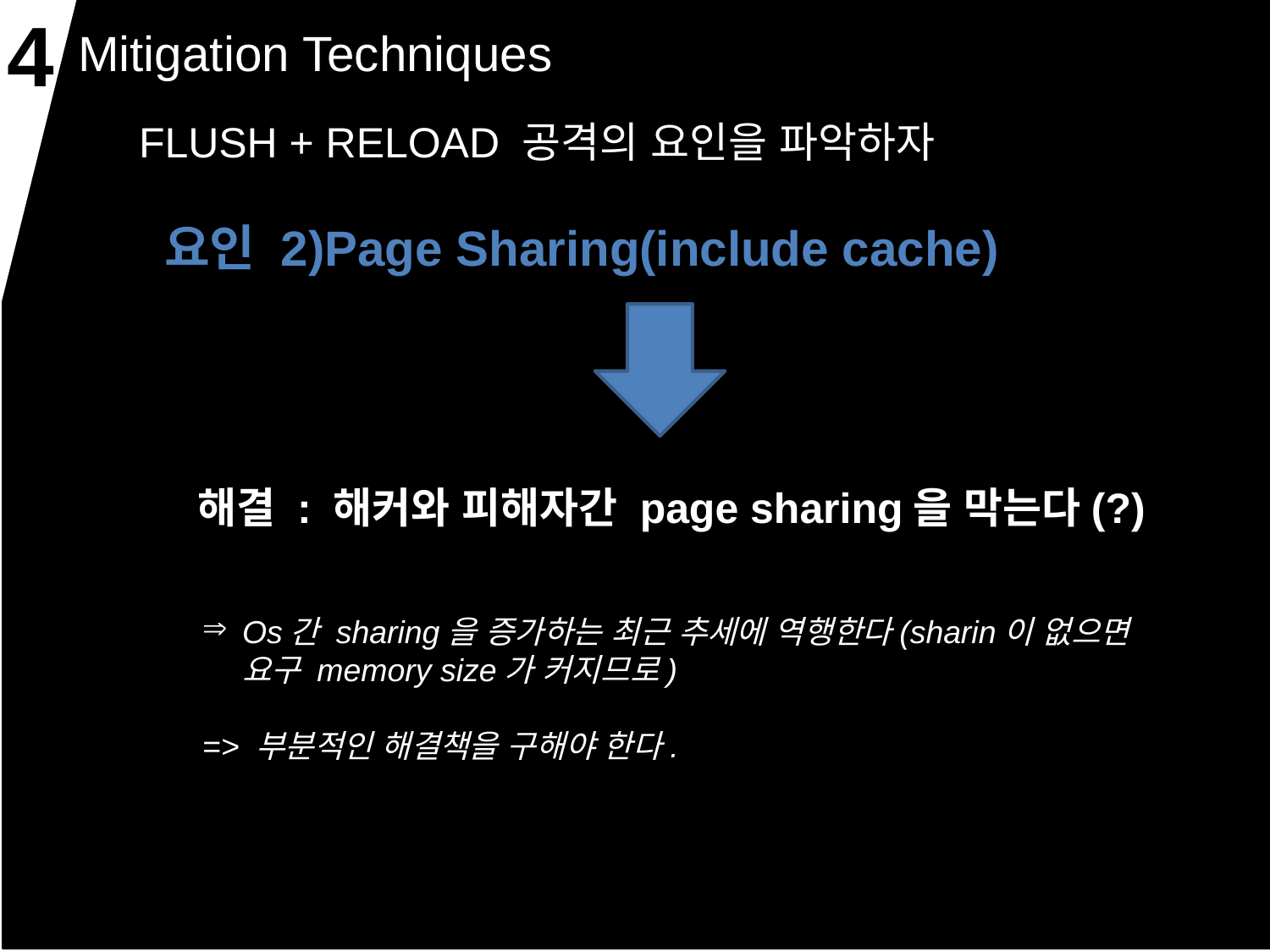

4

   Mitigation Techniques
FLUSH + RELOAD 공격의 요인을 파악하자

 요인 2)Page Sharing(include cache)

해결 : 해커와 피해자간 page sharing을 막는다(?)
Os간 sharing을 증가하는 최근 추세에 역행한다(sharin이 없으면 요구 memory size가 커지므로)

=> 부분적인 해결책을 구해야 한다.